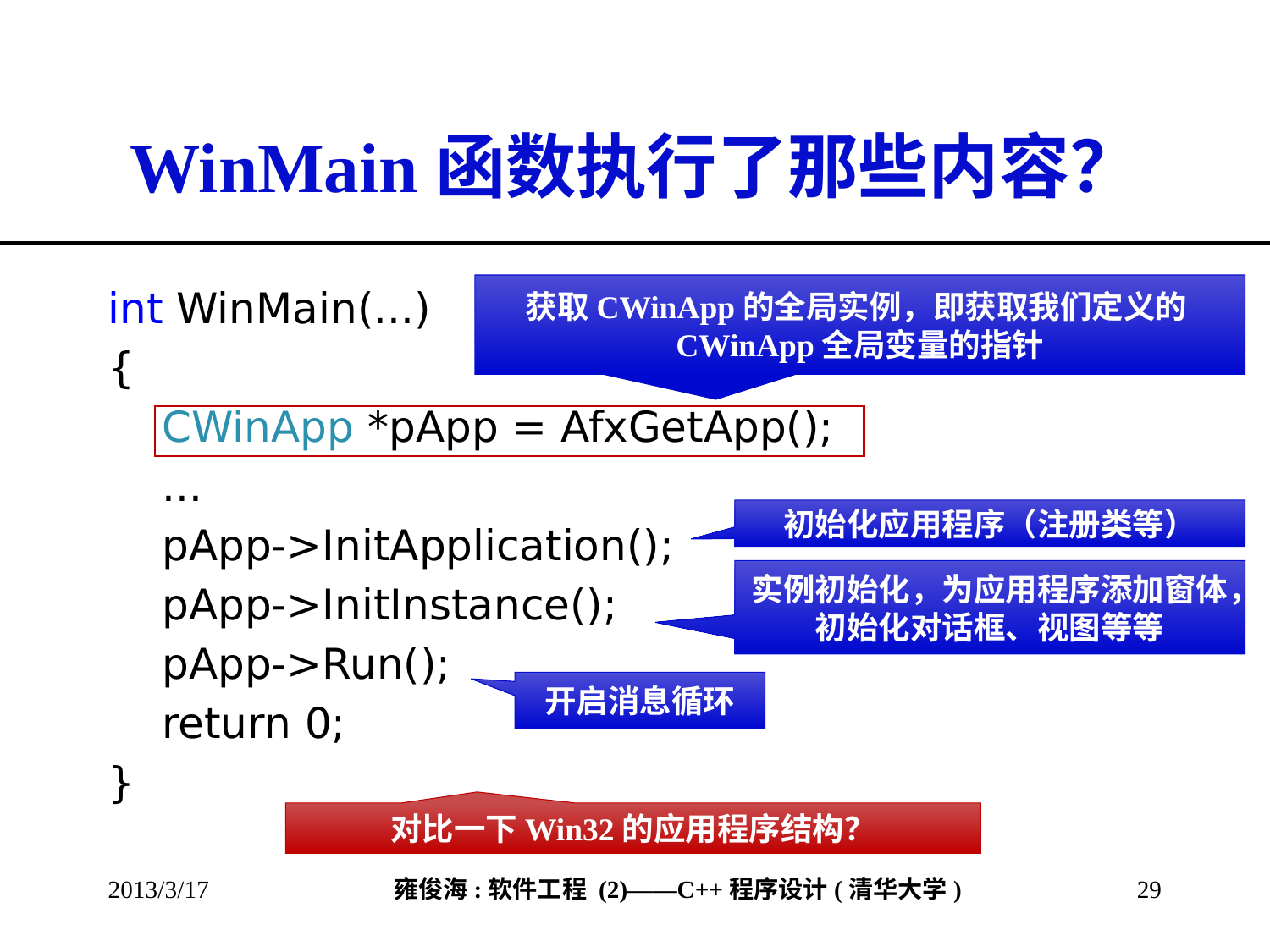

# WinMain函数执行了那些内容？
int WinMain(...)
{
    CWinApp *pApp = AfxGetApp();
    ...
    pApp->InitApplication();
    pApp->InitInstance();
    pApp->Run();
    return 0;
}
获取CWinApp的全局实例，即获取我们定义的CWinApp全局变量的指针

初始化应用程序（注册类等）
实例初始化，为应用程序添加窗体，初始化对话框、视图等等
开启消息循环
对比一下Win32的应用程序结构？
2013/3/17
29